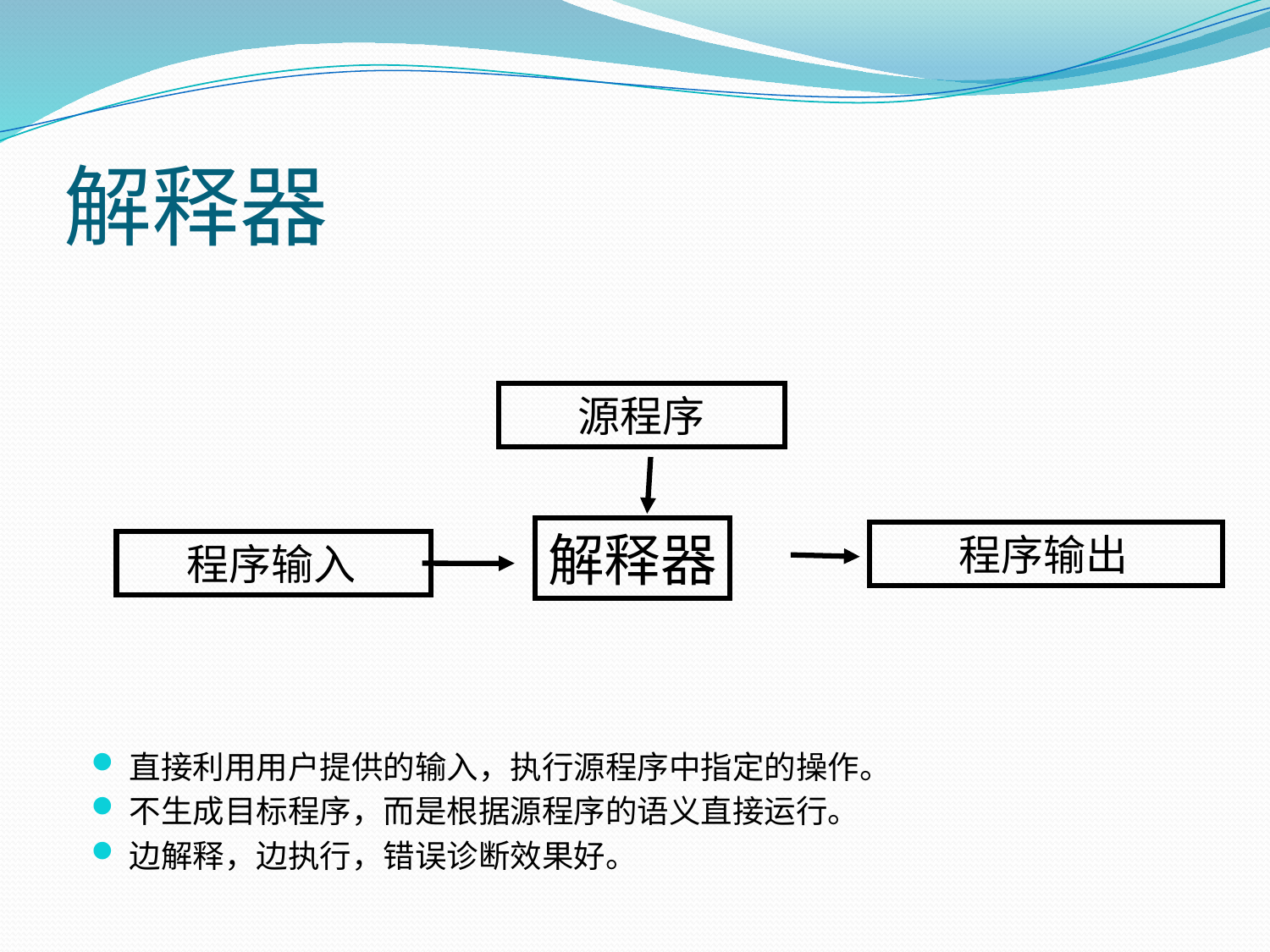

# 解释器
      源程序

     程序输入

解释器
       程序输出

直接利用用户提供的输入，执行源程序中指定的操作。
不生成目标程序，而是根据源程序的语义直接运行。
边解释，边执行，错误诊断效果好。